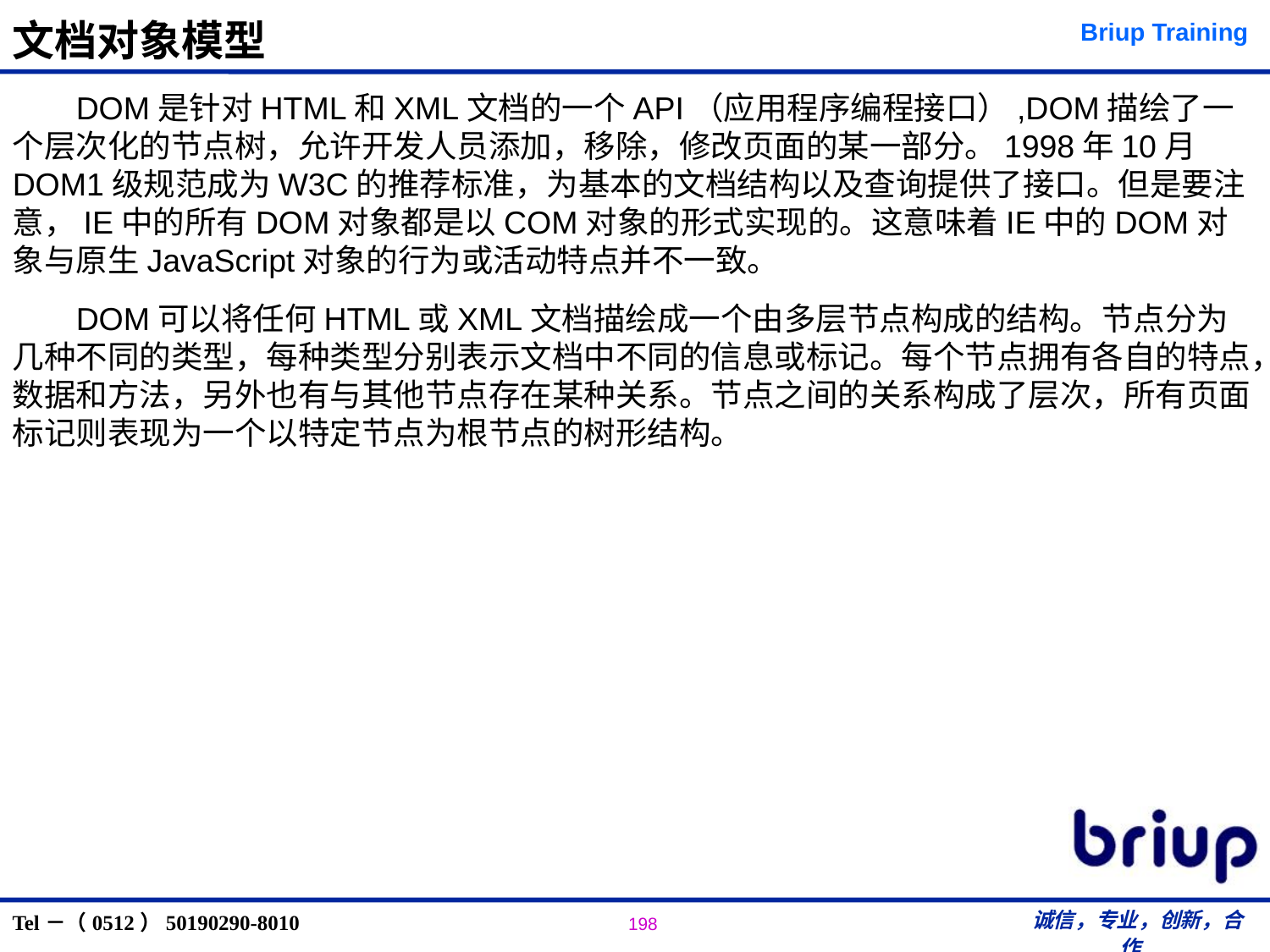

# 文档对象模型
DOM是针对HTML和XML文档的一个API（应用程序编程接口）,DOM描绘了一个层次化的节点树，允许开发人员添加，移除，修改页面的某一部分。1998年10月DOM1级规范成为W3C的推荐标准，为基本的文档结构以及查询提供了接口。但是要注意，IE中的所有DOM对象都是以COM对象的形式实现的。这意味着IE中的DOM对象与原生JavaScript对象的行为或活动特点并不一致。
DOM可以将任何HTML或XML文档描绘成一个由多层节点构成的结构。节点分为几种不同的类型，每种类型分别表示文档中不同的信息或标记。每个节点拥有各自的特点，数据和方法，另外也有与其他节点存在某种关系。节点之间的关系构成了层次，所有页面标记则表现为一个以特定节点为根节点的树形结构。